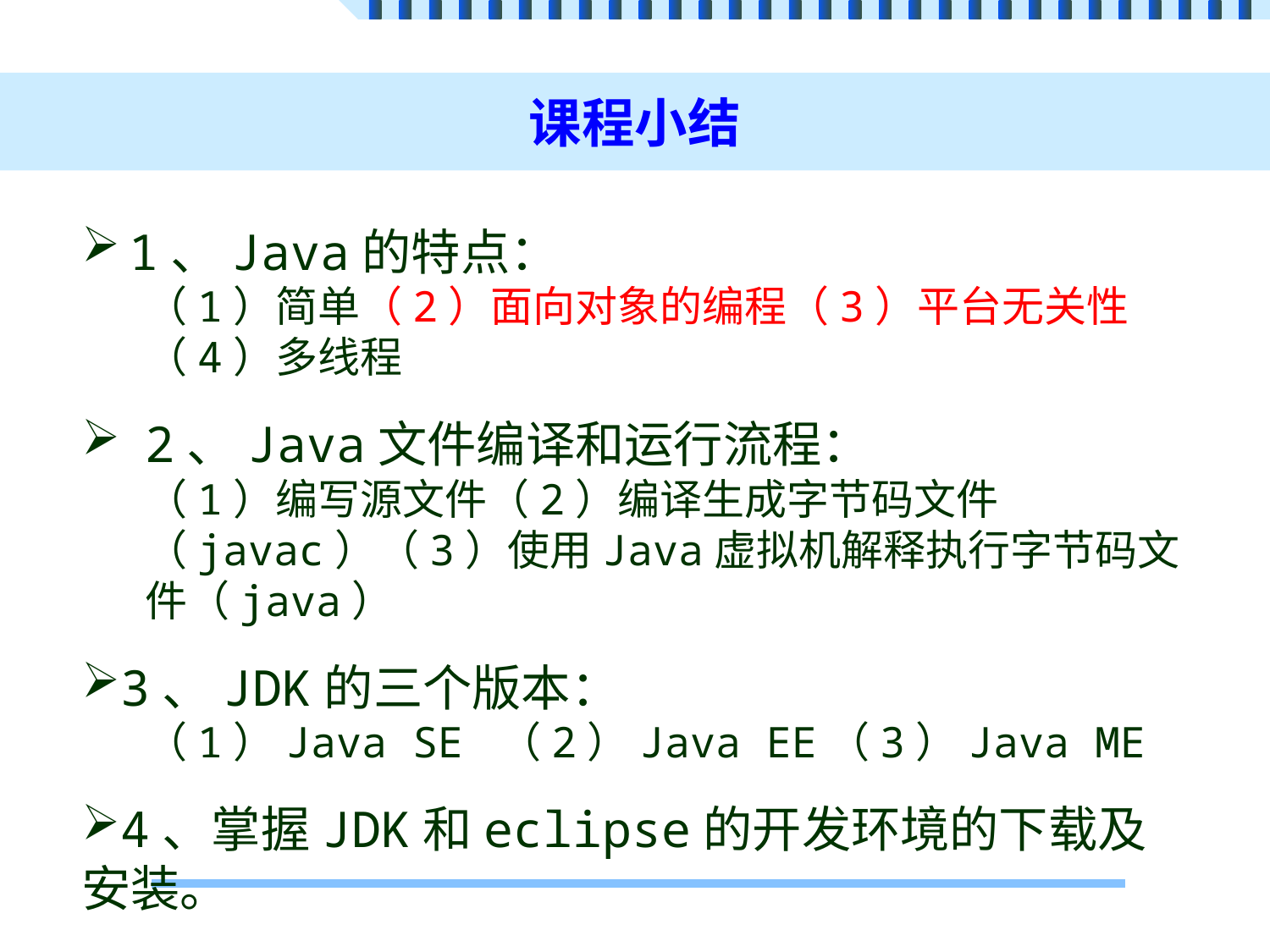

# 课程小结
1、Java的特点：
（1）简单（2）面向对象的编程（3）平台无关性（4）多线程
2、Java文件编译和运行流程：
（1）编写源文件（2）编译生成字节码文件（javac）（3）使用Java虚拟机解释执行字节码文件（java）
3、JDK的三个版本：
（1）Java SE （2）Java EE（3）Java ME
4、掌握JDK和eclipse的开发环境的下载及安装。